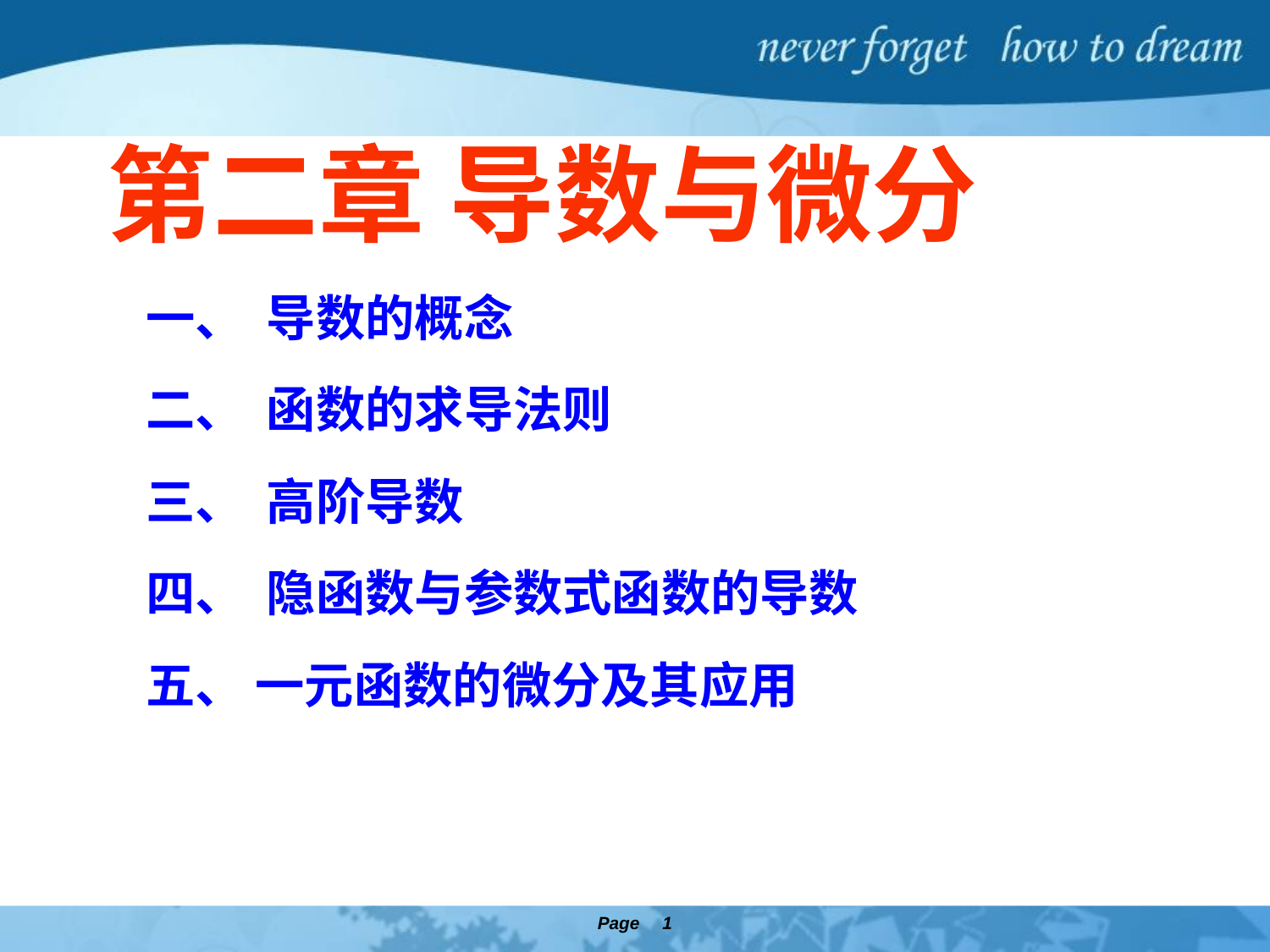

第二章 导数与微分
一、  导数的概念
二、  函数的求导法则
三、  高阶导数
四、  隐函数与参数式函数的导数
五、 一元函数的微分及其应用